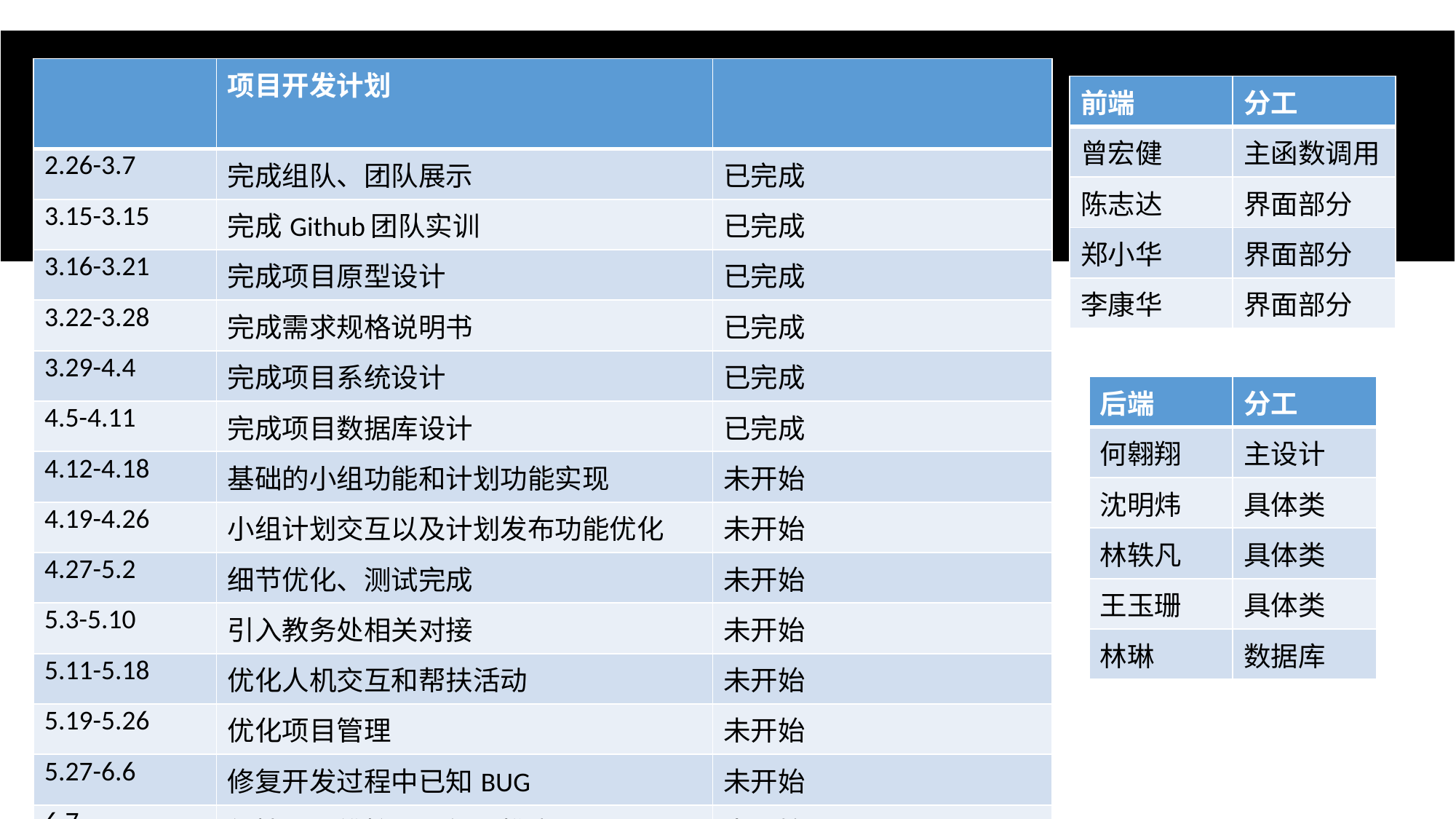

|  | 项目开发计划 |  |
| --- | --- | --- |
| 2.26-3.7 | 完成组队、团队展示 | 已完成 |
| 3.15-3.15 | 完成Github团队实训 | 已完成 |
| 3.16-3.21 | 完成项目原型设计 | 已完成 |
| 3.22-3.28 | 完成需求规格说明书 | 已完成 |
| 3.29-4.4 | 完成项目系统设计 | 已完成 |
| 4.5-4.11 | 完成项目数据库设计 | 已完成 |
| 4.12-4.18 | 基础的小组功能和计划功能实现 | 未开始 |
| 4.19-4.26 | 小组计划交互以及计划发布功能优化 | 未开始 |
| 4.27-5.2 | 细节优化、测试完成 | 未开始 |
| 5.3-5.10 | 引入教务处相关对接 | 未开始 |
| 5.11-5.18 | 优化人机交互和帮扶活动 | 未开始 |
| 5.19-5.26 | 优化项目管理 | 未开始 |
| 5.27-6.6 | 修复开发过程中已知BUG | 未开始 |
| 6.7-.... | 保持app维护、升级与推广 | 未开始 |
| 前端 | 分工 |
| --- | --- |
| 曾宏健 | 主函数调用 |
| 陈志达 | 界面部分 |
| 郑小华 | 界面部分 |
| 李康华 | 界面部分 |
| 后端 | 分工 |
| --- | --- |
| 何翱翔 | 主设计 |
| 沈明炜 | 具体类 |
| 林轶凡 | 具体类 |
| 王玉珊 | 具体类 |
| 林琳 | 数据库 |